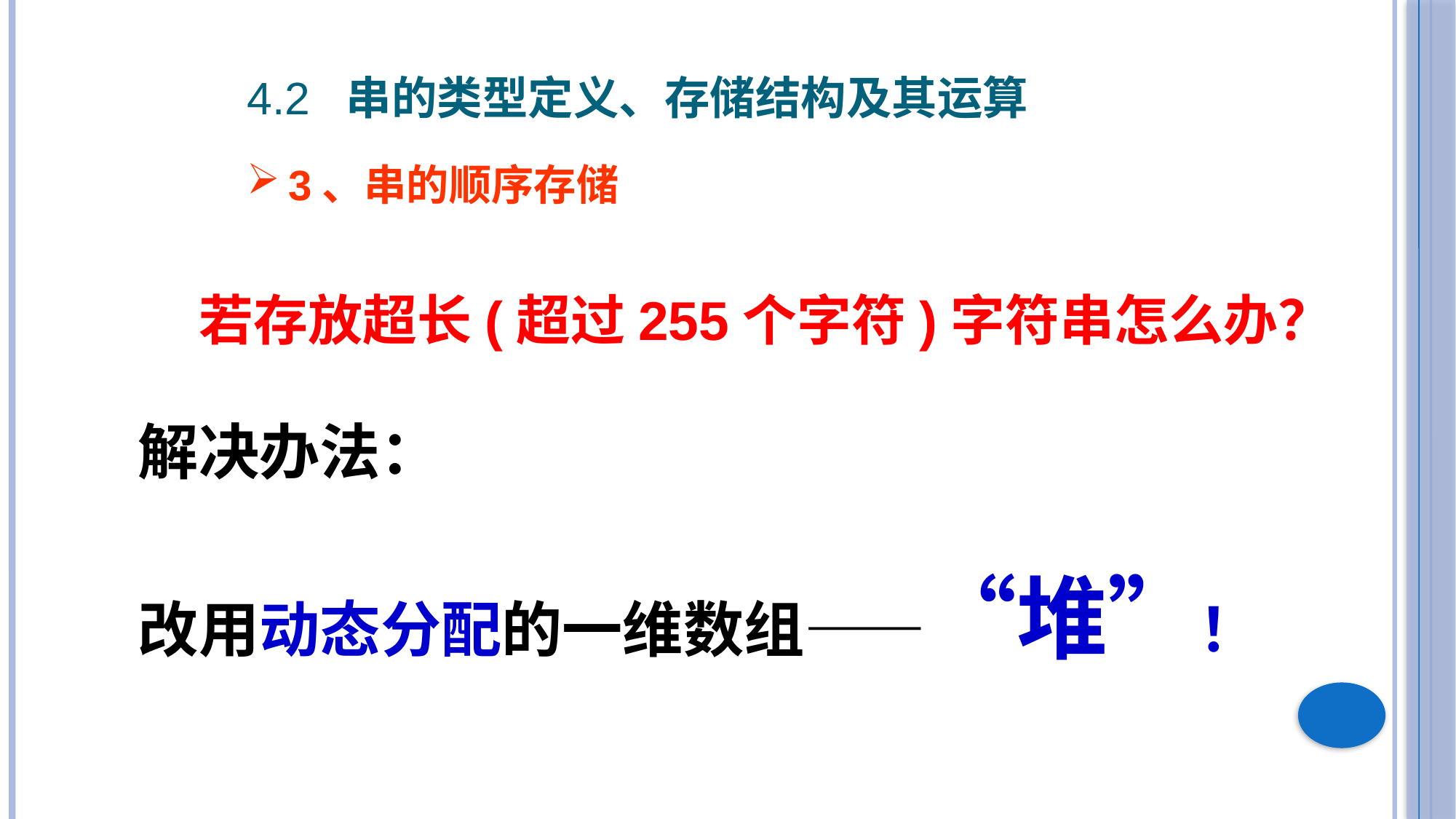

4.2  串的类型定义、存储结构及其运算
3、串的顺序存储

若存放超长(超过255个字符)字符串怎么办？
解决办法：
改用动态分配的一维数组——“堆”！